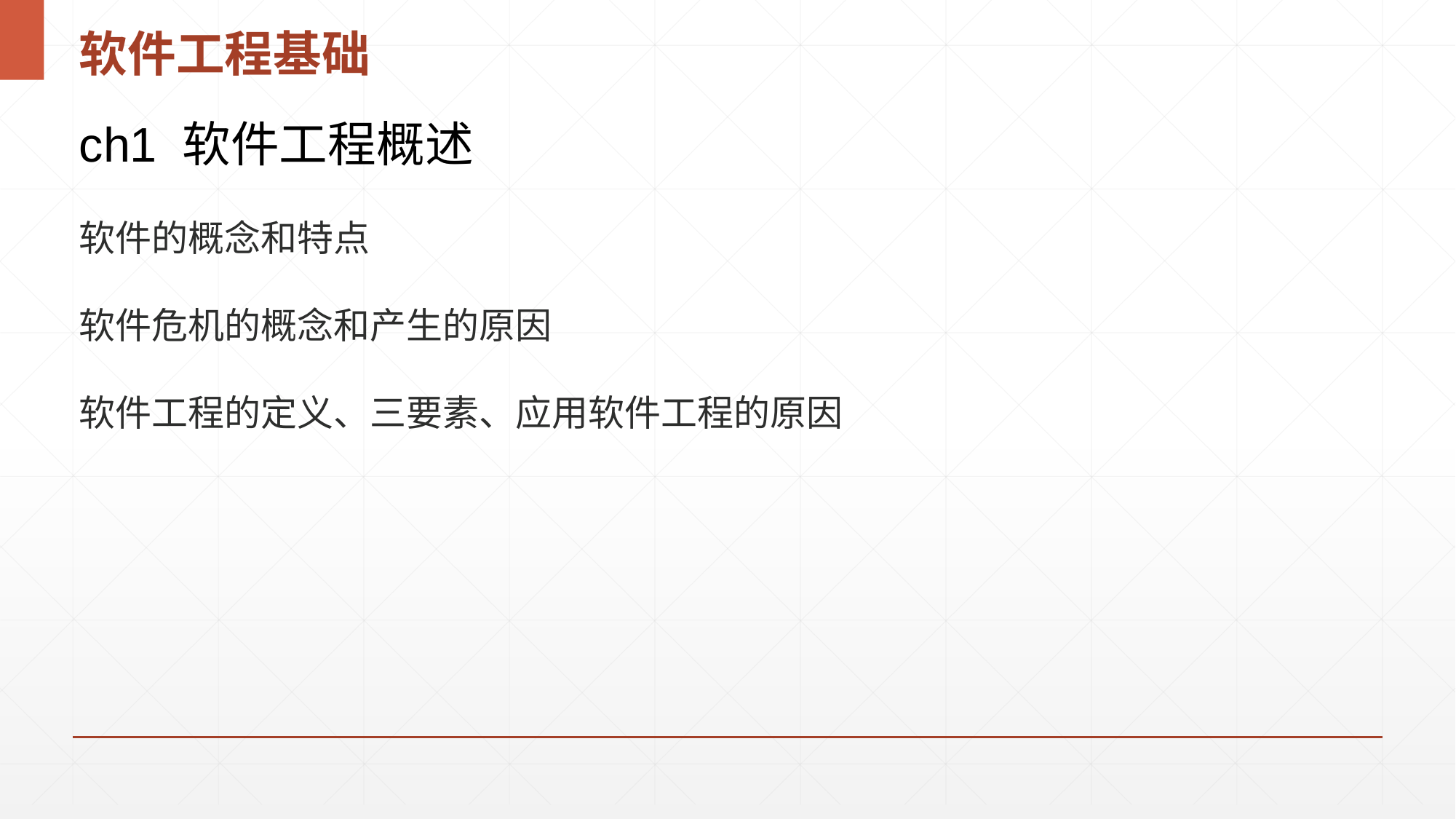

# 软件工程基础
ch1 软件工程概述
软件的概念和特点
软件危机的概念和产生的原因
软件工程的定义、三要素、应用软件工程的原因